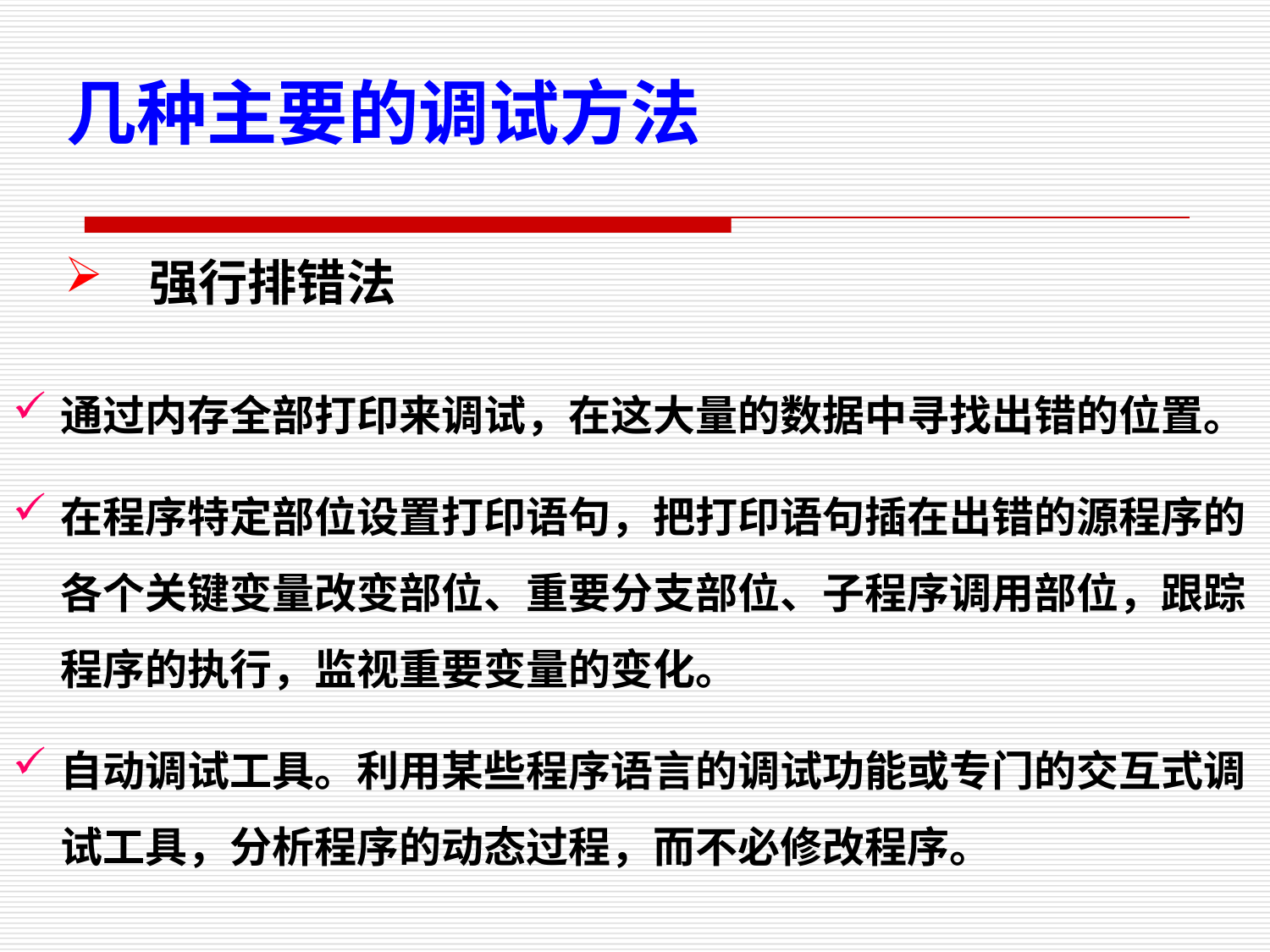

几种主要的调试方法
强行排错法
通过内存全部打印来调试，在这大量的数据中寻找出错的位置。
在程序特定部位设置打印语句，把打印语句插在出错的源程序的各个关键变量改变部位、重要分支部位、子程序调用部位，跟踪程序的执行，监视重要变量的变化。
自动调试工具。利用某些程序语言的调试功能或专门的交互式调试工具，分析程序的动态过程，而不必修改程序。